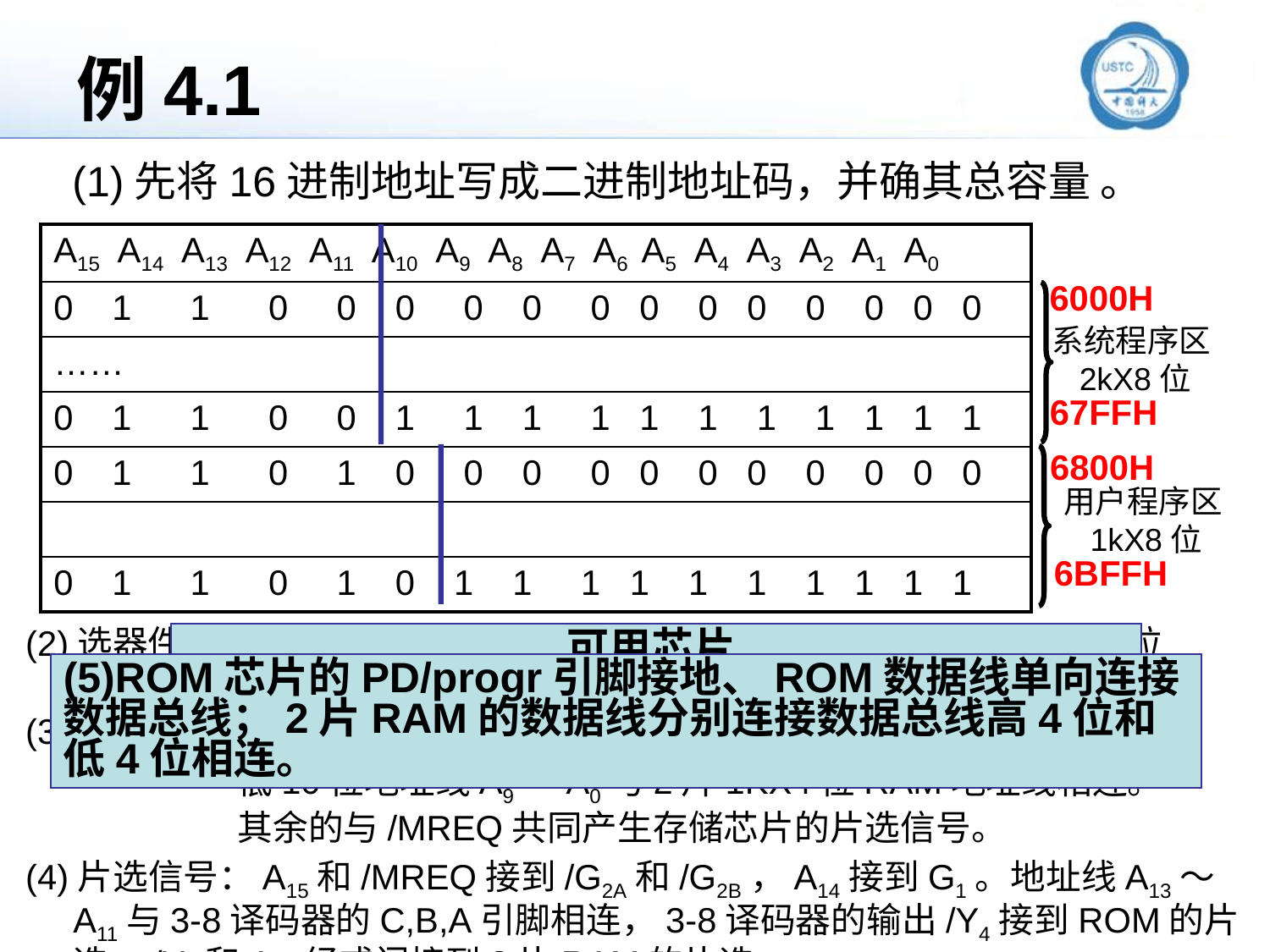

# 例4.1
(1)先将16进制地址写成二进制地址码，并确其总容量 。
| A15 A14 A13 A12 A11 A10 A9 A8 A7 A6 A5 A4 A3 A2 A1 A0 |
| --- |
| 0 1 1 0 0 0 0 0 0 0 0 0 0 0 0 0 |
| …… |
| 0 1 1 0 0 1 1 1 1 1 1 1 1 1 1 1 |
| 0 1 1 0 1 0 0 0 0 0 0 0 0 0 0 0 |
|  |
| 0 1 1 0 1 0 1 1 1 1 1 1 1 1 1 1 |

6000H

系统程序区2kX8位
67FFH
6800H

用户程序区1kX8位
6BFFH
(2)选器件：系统程序区用1片2KX8位ROM；用户程序区2片1KX4位RAM。
(3)分配地址线：低11位地址线A10～A0与2KX8位ROM地址线相连；
                          低10位地址线A9～A0与2片1KX4位RAM地址线相连。
                          其余的与/MREQ共同产生存储芯片的片选信号。
(4)片选信号：A15和/MREQ接到/G2A和/G2B，A14接到G1。地址线A13～A11与3-8译码器的C,B,A引脚相连，3-8译码器的输出/Y4接到ROM的片选；/Y5和A10经或门接到2片RAM的片选。
可用芯片
2KX8位ROM；4KX8位ROM；8KX8位ROM
1KX4位RAM；4KX8位RAM；8KX8位RAM
(5)ROM芯片的PD/progr引脚接地、ROM数据线单向连接数据总线；2片RAM的数据线分别连接数据总线高4位和低4位相连。